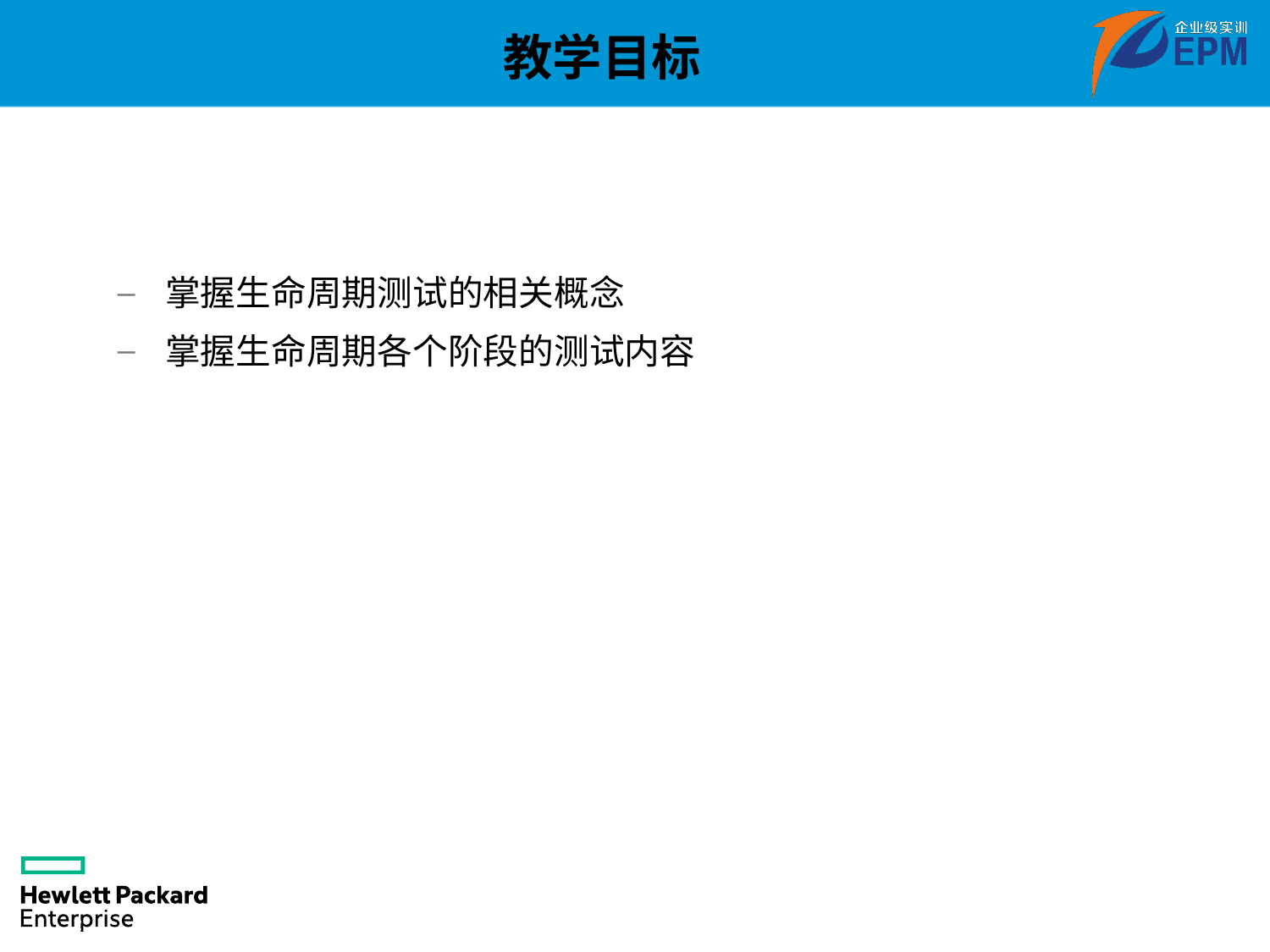

教学目标

掌握生命周期测试的相关概念
掌握生命周期各个阶段的测试内容

2